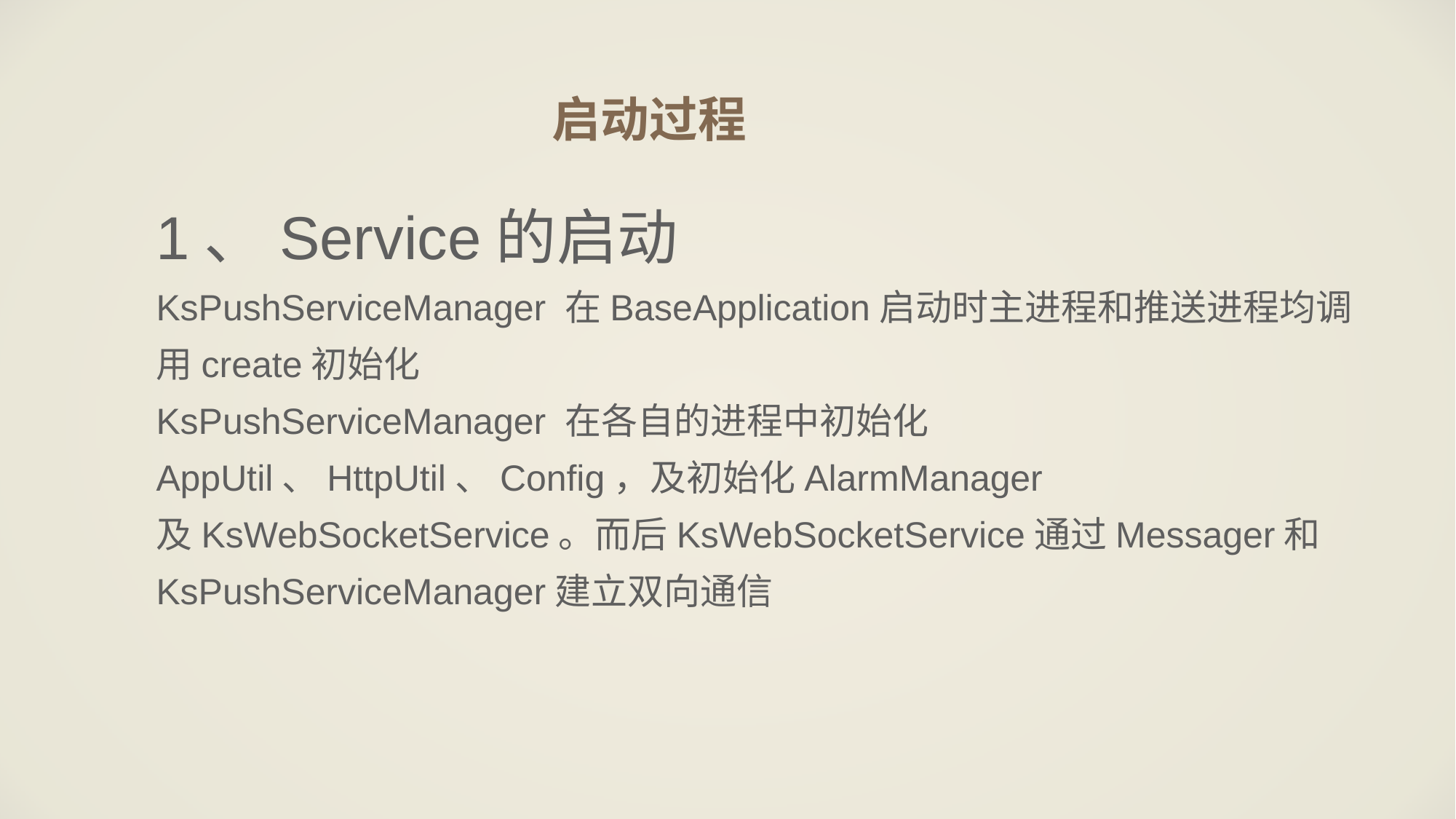

启动过程
1、Service的启动
KsPushServiceManager 在BaseApplication启动时主进程和推送进程均调用create初始化
KsPushServiceManager 在各自的进程中初始化AppUtil、HttpUtil、Config，及初始化AlarmManager
及KsWebSocketService。而后KsWebSocketService通过Messager和KsPushServiceManager建立双向通信